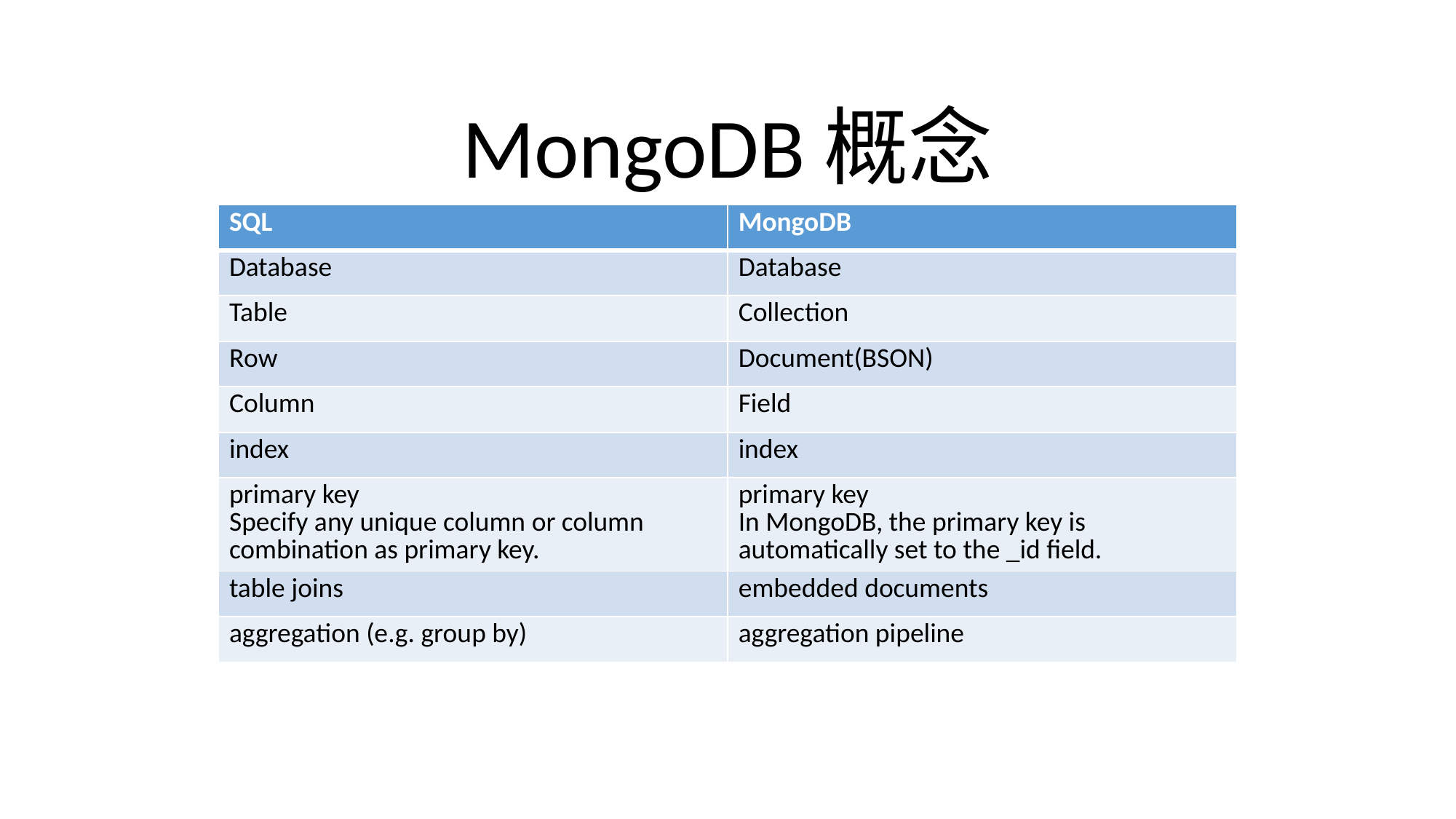

# MongoDB概念

| SQL | MongoDB |
| --- | --- |
| Database | Database |
| Table | Collection |
| Row | Document(BSON) |
| Column | Field |
| index | index |
| primary key Specify any unique column or column combination as primary key. | primary key In MongoDB, the primary key is automatically set to the \_id field. |
| table joins | embedded documents |
| aggregation (e.g. group by) | aggregation pipeline |